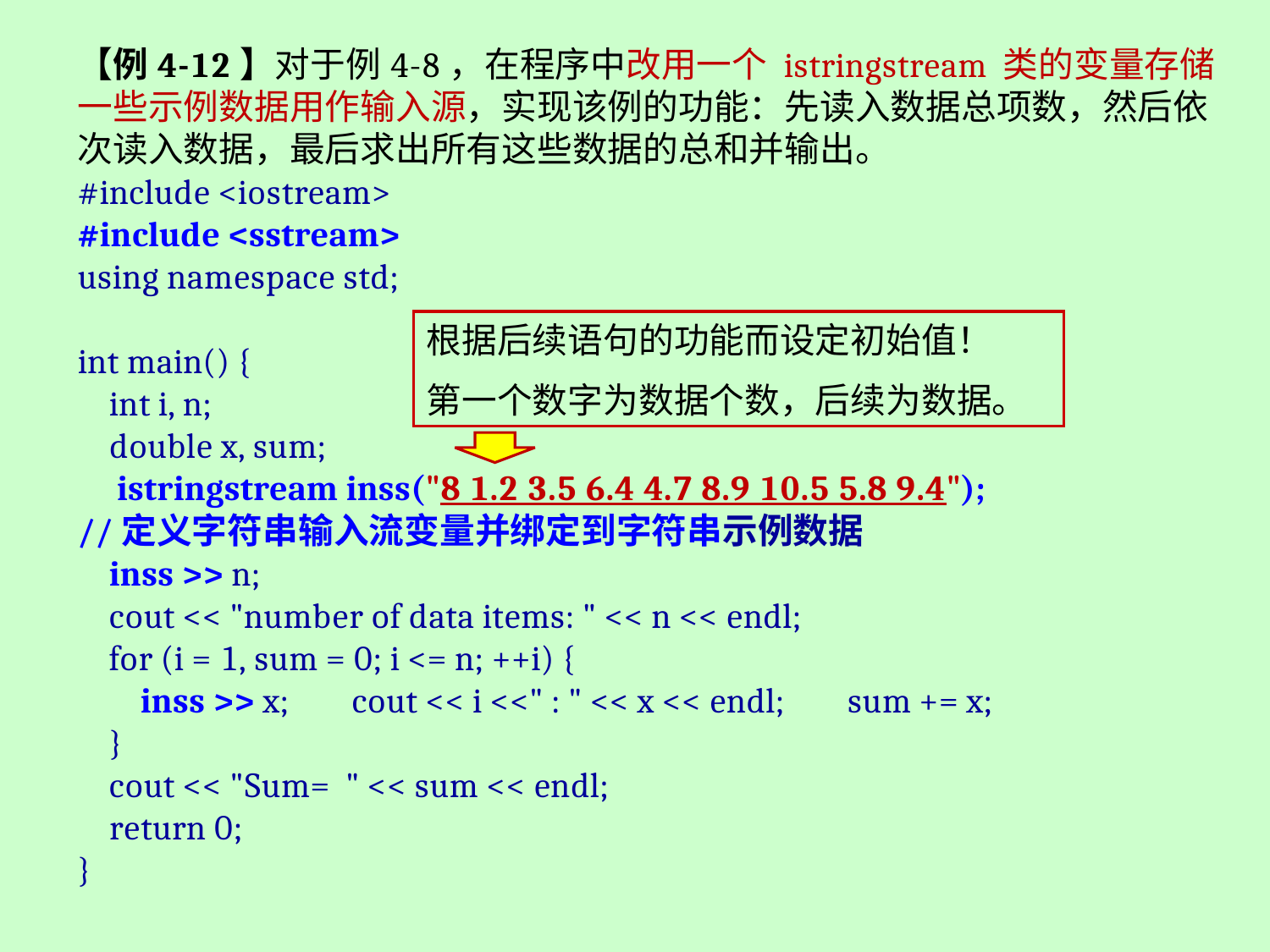

【例4-12】对于例4-8，在程序中改用一个 istringstream 类的变量存储一些示例数据用作输入源，实现该例的功能：先读入数据总项数，然后依次读入数据，最后求出所有这些数据的总和并输出。
#include <iostream>
#include <sstream>
using namespace std;

int main() {
    int i, n;
    double x, sum;
     istringstream inss("8 1.2 3.5 6.4 4.7 8.9 10.5 5.8 9.4");
//定义字符串输入流变量并绑定到字符串示例数据
    inss >> n;
    cout << "number of data items: " << n << endl;
    for (i = 1, sum = 0; i <= n; ++i) {
        inss >> x;        cout << i <<" : " << x << endl;        sum += x;
    }
    cout << "Sum=  " << sum << endl;
    return 0;
}
根据后续语句的功能而设定初始值！
第一个数字为数据个数，后续为数据。

72